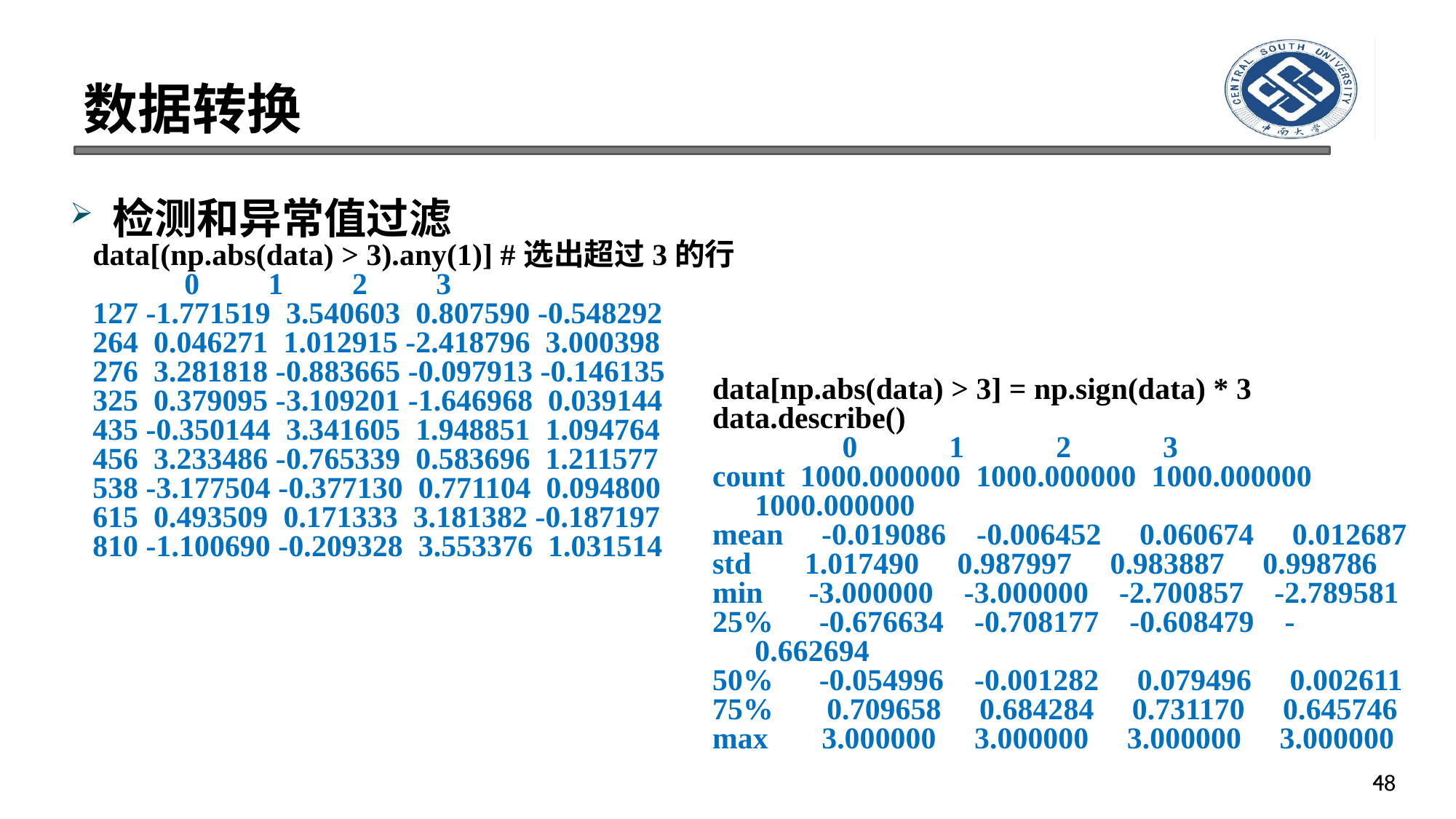

# 数据转换
检测和异常值过滤
data[(np.abs(data) > 3).any(1)] #选出超过3的行
            0         1         2         3
127 -1.771519  3.540603  0.807590 -0.548292
264  0.046271  1.012915 -2.418796  3.000398
276  3.281818 -0.883665 -0.097913 -0.146135
325  0.379095 -3.109201 -1.646968  0.039144
435 -0.350144  3.341605  1.948851  1.094764
456  3.233486 -0.765339  0.583696  1.211577
538 -3.177504 -0.377130  0.771104  0.094800
615  0.493509  0.171333  3.181382 -0.187197
810 -1.100690 -0.209328  3.553376  1.031514
data[np.abs(data) > 3] = np.sign(data) * 3
data.describe()
                 0            1            2            3
count  1000.000000  1000.000000  1000.000000  1000.000000
mean     -0.019086    -0.006452     0.060674     0.012687
std       1.017490     0.987997     0.983887     0.998786
min      -3.000000    -3.000000    -2.700857    -2.789581
25%      -0.676634    -0.708177    -0.608479    -0.662694
50%      -0.054996    -0.001282     0.079496     0.002611
75%       0.709658     0.684284     0.731170     0.645746
max       3.000000     3.000000     3.000000     3.000000
48